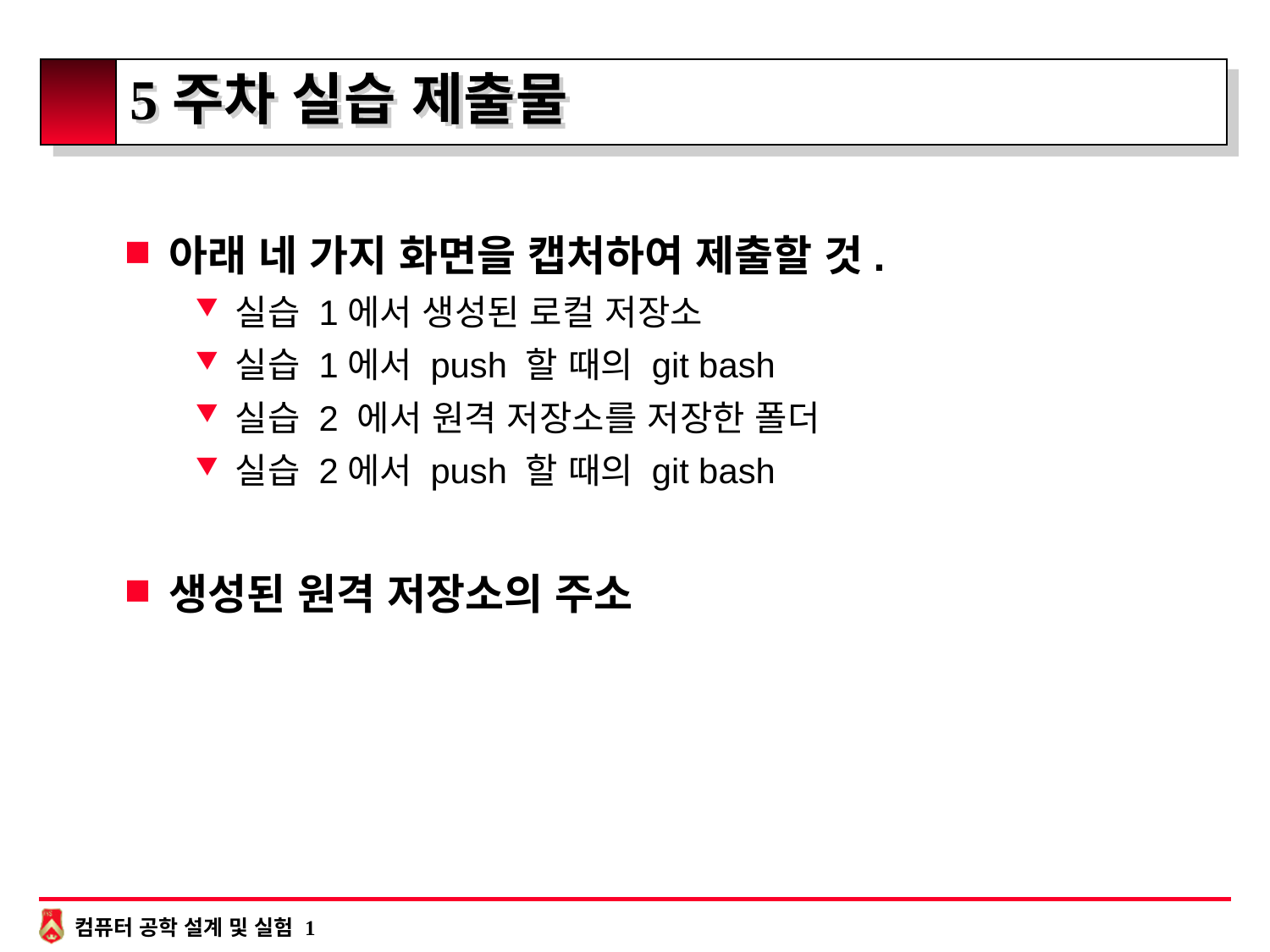

# 5주차 실습 제출물

아래 네 가지 화면을 캡처하여 제출할 것.
실습 1에서 생성된 로컬 저장소
실습 1에서 push 할 때의 git bash
실습 2 에서 원격 저장소를 저장한 폴더
실습 2에서 push 할 때의 git bash

생성된 원격 저장소의 주소